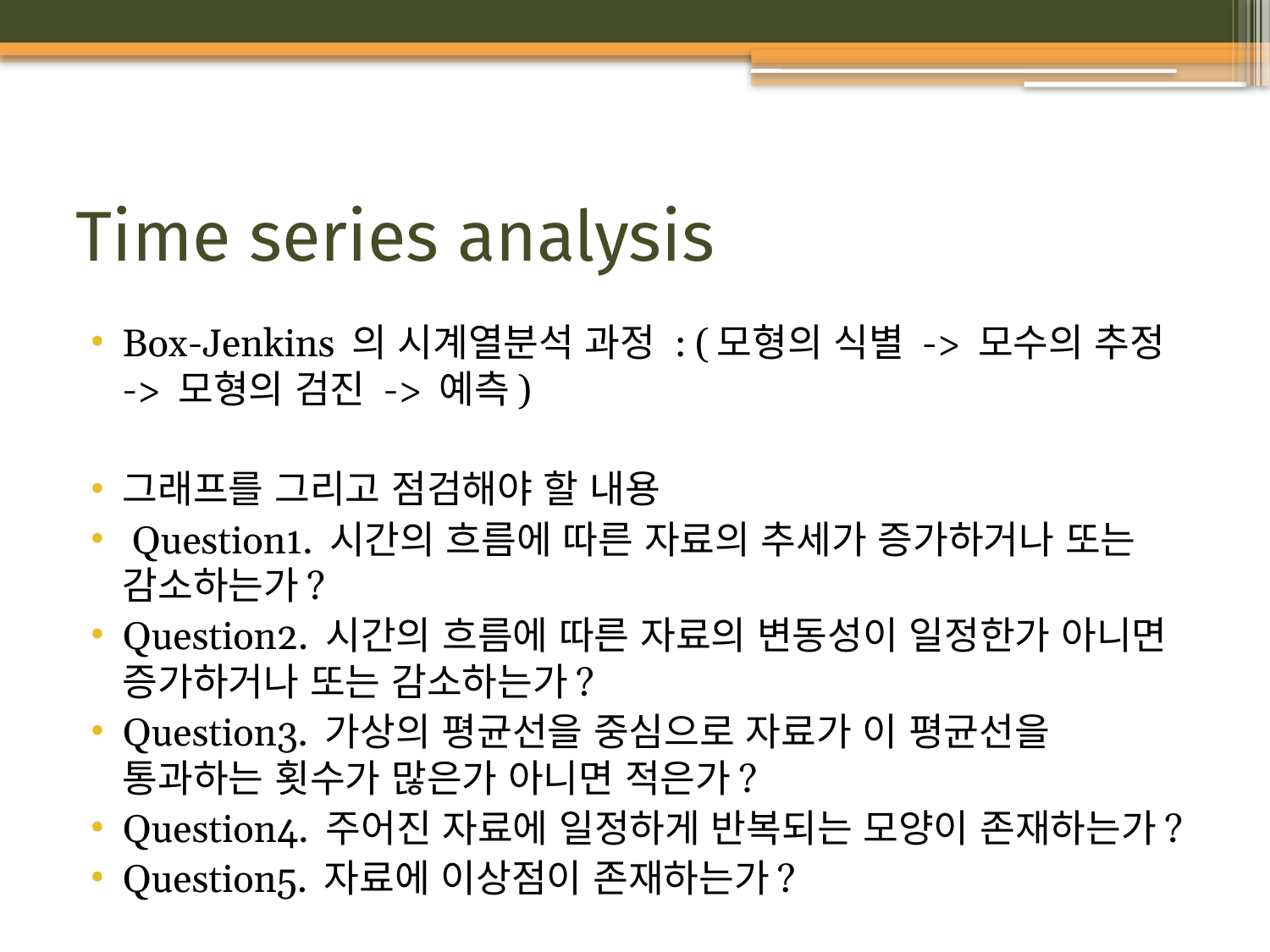

# Time series analysis
Box-Jenkins 의 시계열분석 과정 : (모형의 식별 -> 모수의 추정 -> 모형의 검진 -> 예측)

그래프를 그리고 점검해야 할 내용
 Question1. 시간의 흐름에 따른 자료의 추세가 증가하거나 또는 감소하는가?
Question2. 시간의 흐름에 따른 자료의 변동성이 일정한가 아니면 증가하거나 또는 감소하는가?
Question3. 가상의 평균선을 중심으로 자료가 이 평균선을 통과하는 횟수가 많은가 아니면 적은가?
Question4. 주어진 자료에 일정하게 반복되는 모양이 존재하는가?
Question5. 자료에 이상점이 존재하는가?